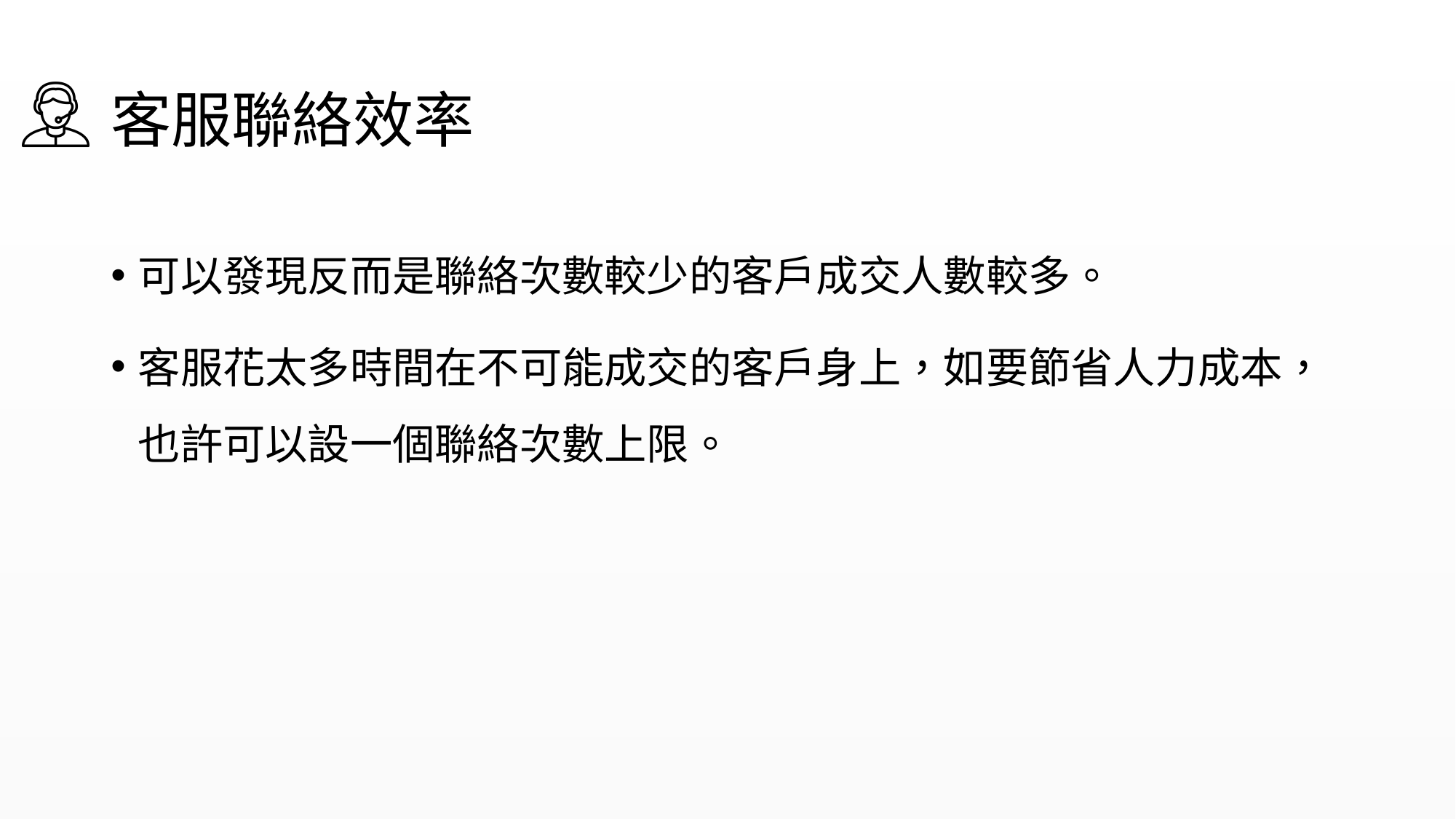

# 客服聯絡效率
可以發現反而是聯絡次數較少的客戶成交人數較多。
客服花太多時間在不可能成交的客戶身上，如要節省人力成本，也許可以設一個聯絡次數上限。